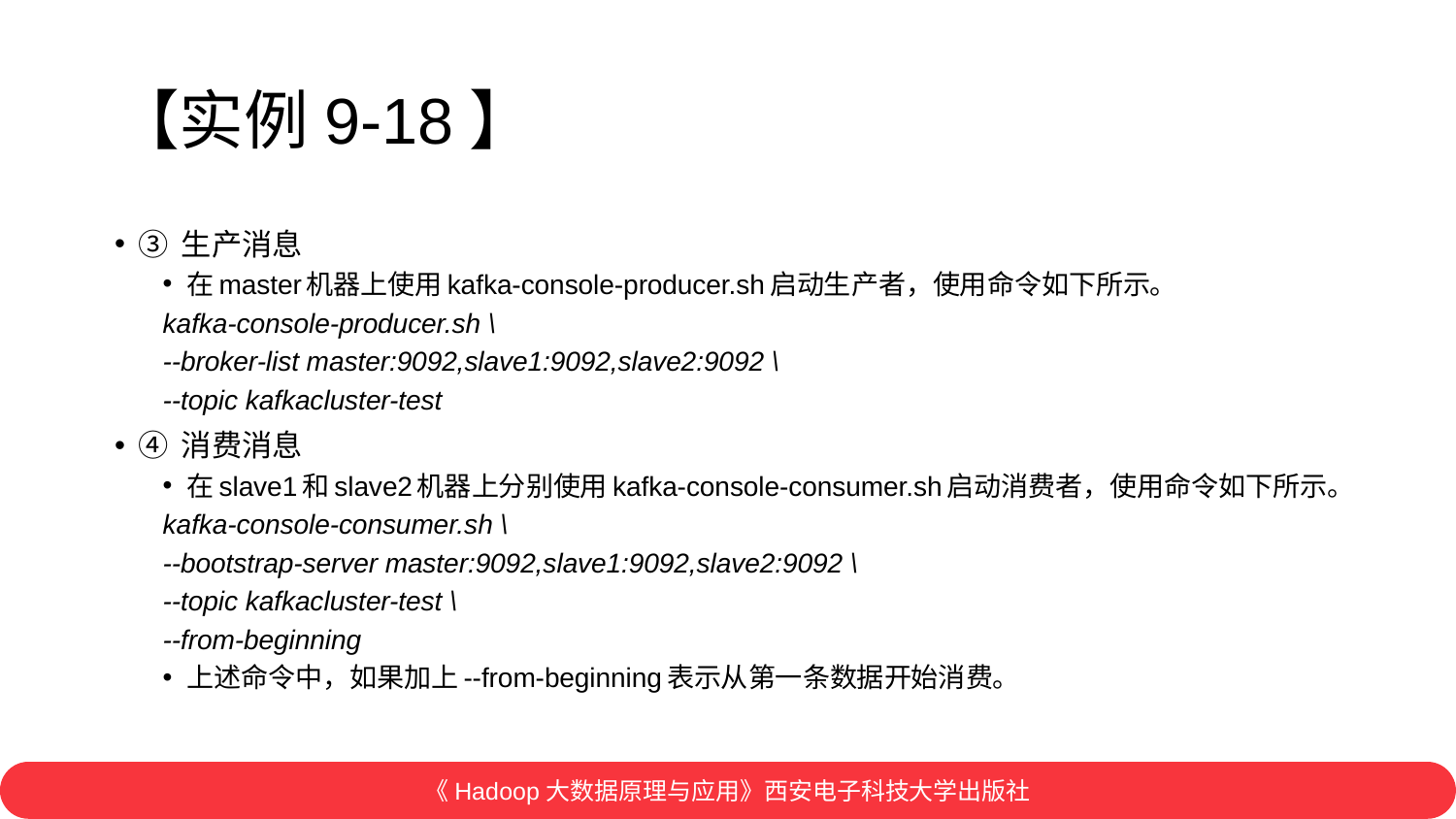

# 【实例9-18】
③ 生产消息
在master机器上使用kafka-console-producer.sh启动生产者，使用命令如下所示。
kafka-console-producer.sh \
--broker-list master:9092,slave1:9092,slave2:9092 \
--topic kafkacluster-test
④ 消费消息
在slave1和slave2机器上分别使用kafka-console-consumer.sh启动消费者，使用命令如下所示。
kafka-console-consumer.sh \
--bootstrap-server master:9092,slave1:9092,slave2:9092 \
--topic kafkacluster-test \
--from-beginning
上述命令中，如果加上--from-beginning表示从第一条数据开始消费。